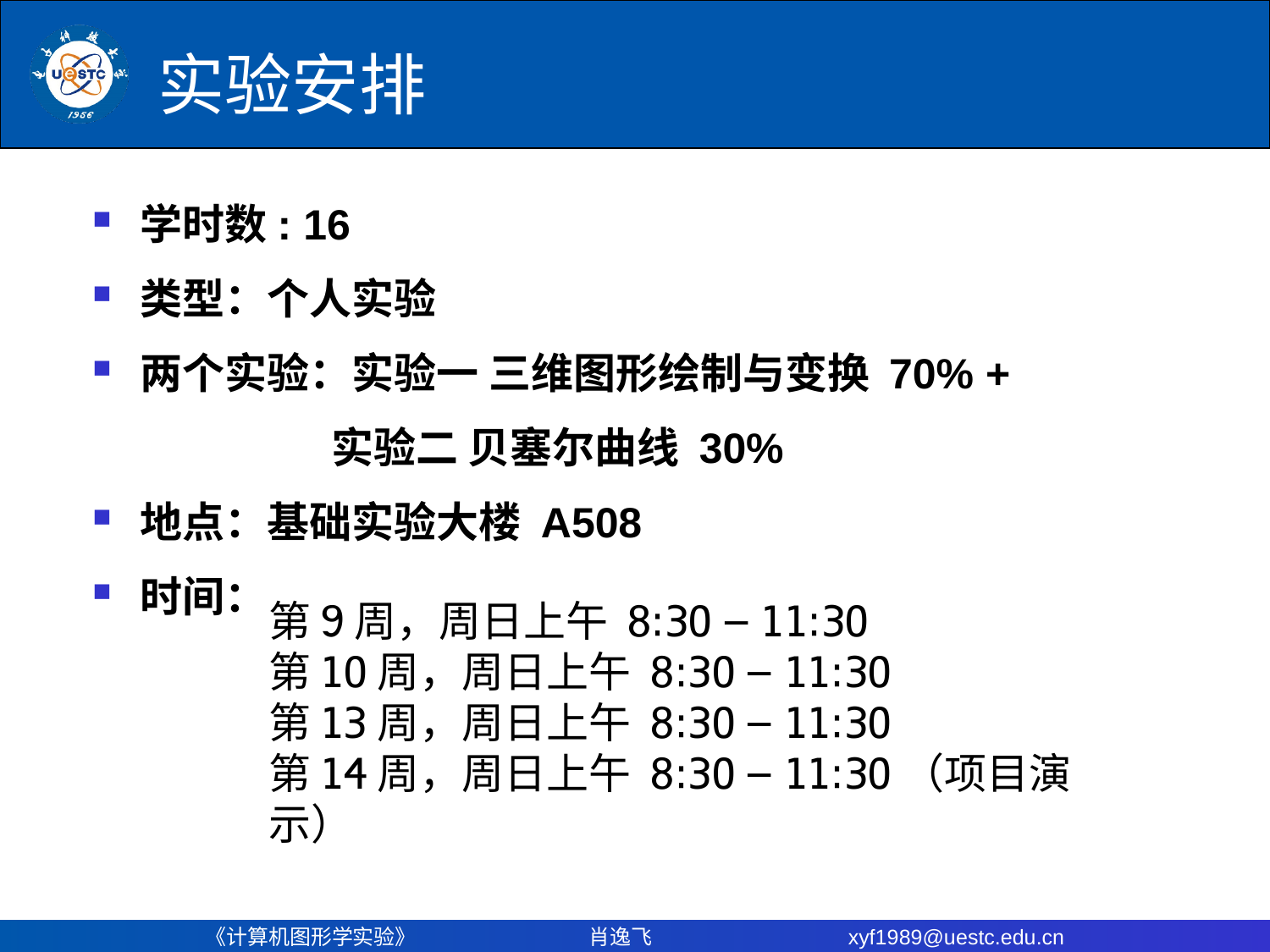

# 实验安排
学时数: 16
类型：个人实验
两个实验：实验一 三维图形绘制与变换 70% +
                        实验二 贝塞尔曲线 30%
地点：基础实验大楼 A508
时间：

第9周，周日上午 8:30 – 11:30
第10周，周日上午 8:30 – 11:30
第13周，周日上午 8:30 – 11:30
第14周，周日上午 8:30 – 11:30（项目演示）